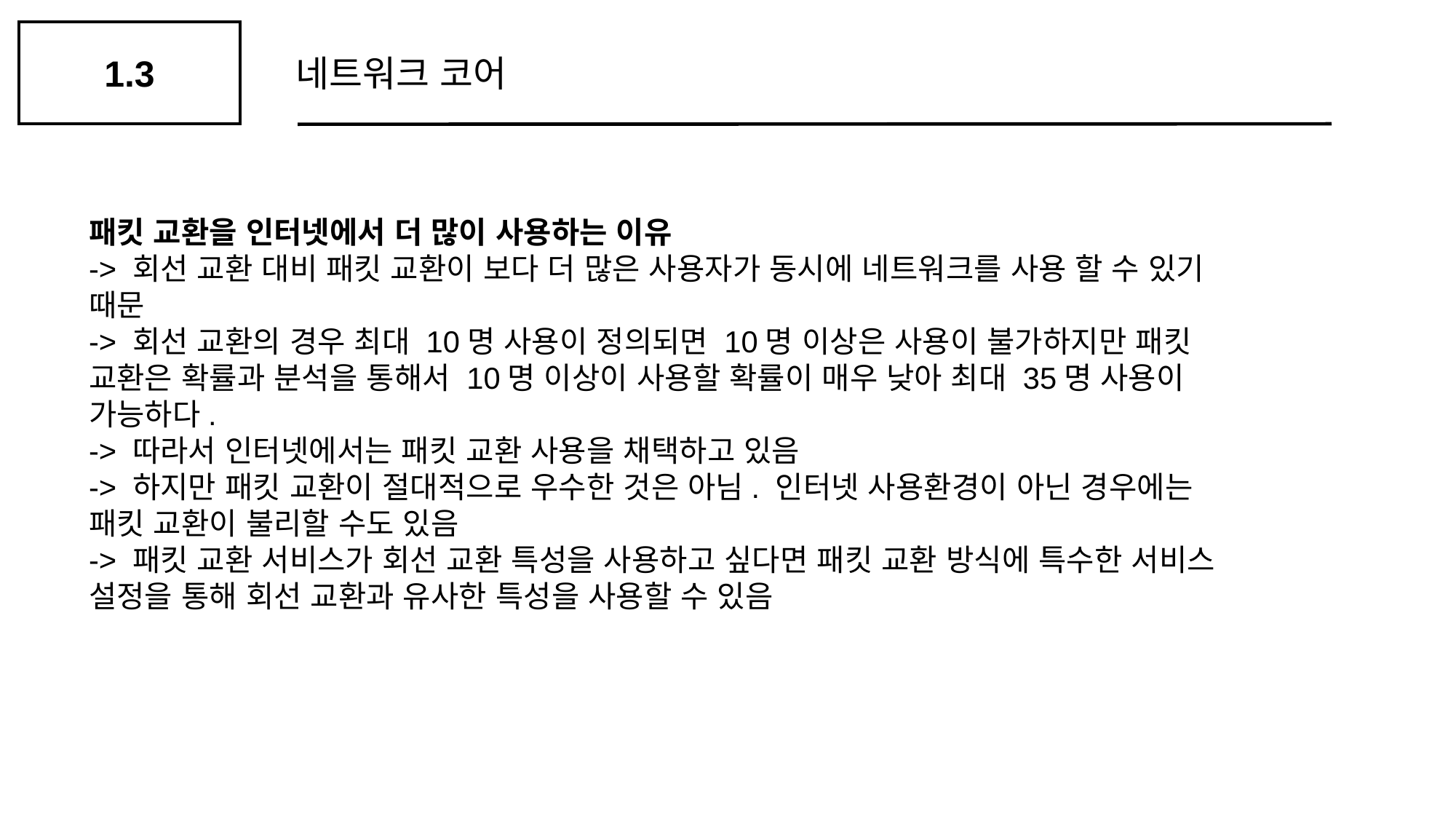

1.3
네트워크 코어
패킷 교환을 인터넷에서 더 많이 사용하는 이유
-> 회선 교환 대비 패킷 교환이 보다 더 많은 사용자가 동시에 네트워크를 사용 할 수 있기 때문
-> 회선 교환의 경우 최대 10명 사용이 정의되면 10명 이상은 사용이 불가하지만 패킷 교환은 확률과 분석을 통해서 10명 이상이 사용할 확률이 매우 낮아 최대 35명 사용이 가능하다.
-> 따라서 인터넷에서는 패킷 교환 사용을 채택하고 있음
-> 하지만 패킷 교환이 절대적으로 우수한 것은 아님. 인터넷 사용환경이 아닌 경우에는 패킷 교환이 불리할 수도 있음
-> 패킷 교환 서비스가 회선 교환 특성을 사용하고 싶다면 패킷 교환 방식에 특수한 서비스 설정을 통해 회선 교환과 유사한 특성을 사용할 수 있음